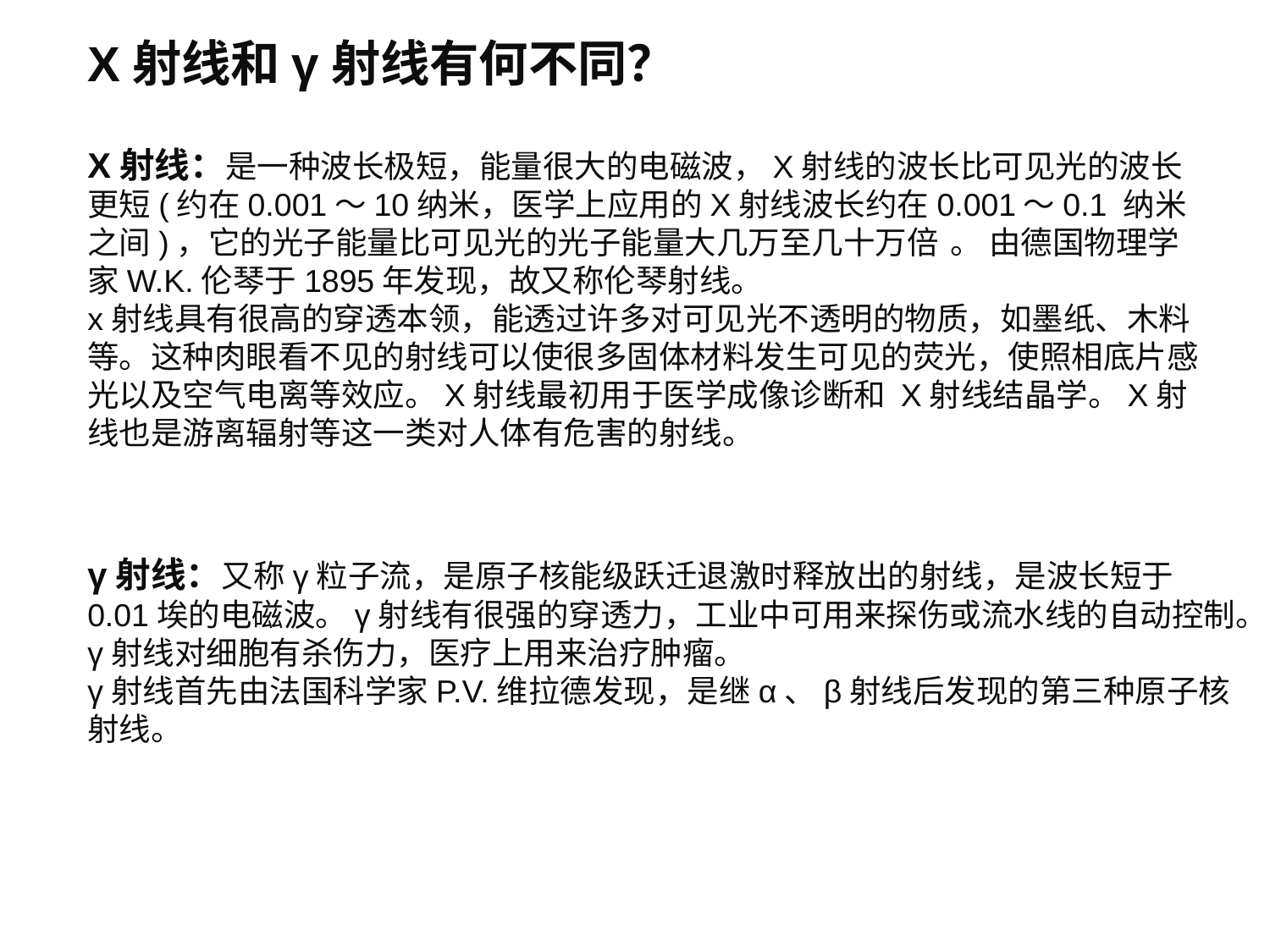

X射线和γ射线有何不同？
X射线：是一种波长极短，能量很大的电磁波，X射线的波长比可见光的波长更短(约在0.001～10纳米，医学上应用的X射线波长约在0.001～0.1 纳米之间)，它的光子能量比可见光的光子能量大几万至几十万倍  。 由德国物理学家W.K.伦琴于1895年发现，故又称伦琴射线。
x射线具有很高的穿透本领，能透过许多对可见光不透明的物质，如墨纸、木料等。这种肉眼看不见的射线可以使很多固体材料发生可见的荧光，使照相底片感光以及空气电离等效应。X射线最初用于医学成像诊断和 X射线结晶学。X射线也是游离辐射等这一类对人体有危害的射线。

γ射线：又称γ粒子流，是原子核能级跃迁退激时释放出的射线，是波长短于0.01埃的电磁波。γ射线有很强的穿透力，工业中可用来探伤或流水线的自动控制。γ射线对细胞有杀伤力，医疗上用来治疗肿瘤。
γ射线首先由法国科学家P.V.维拉德发现，是继α、β射线后发现的第三种原子核射线。